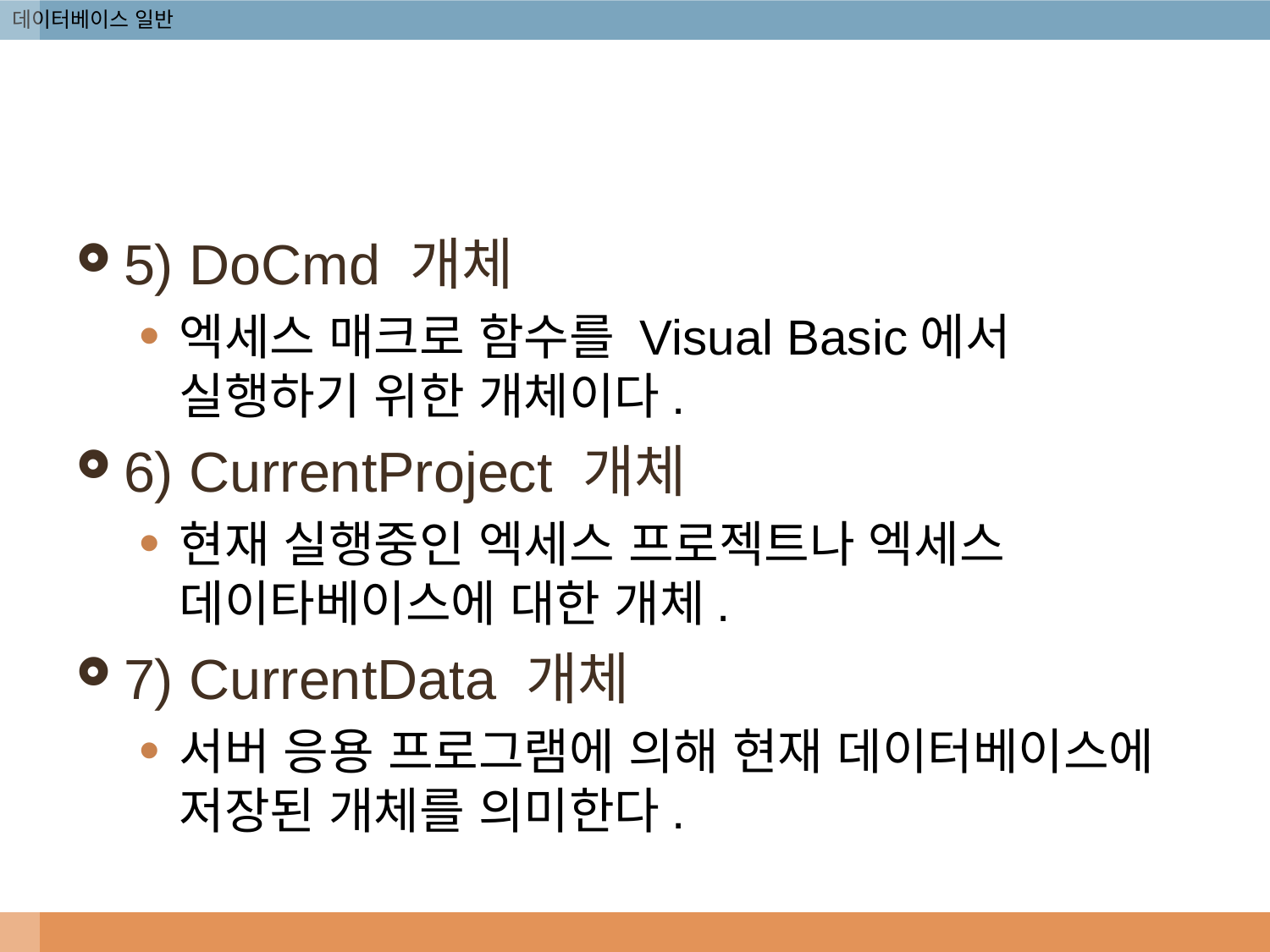

#
5) DoCmd 개체
엑세스 매크로 함수를 Visual Basic에서 실행하기 위한 개체이다.
6) CurrentProject 개체
현재 실행중인 엑세스 프로젝트나 엑세스 데이타베이스에 대한 개체.
7) CurrentData 개체
서버 응용 프로그램에 의해 현재 데이터베이스에 저장된 개체를 의미한다.